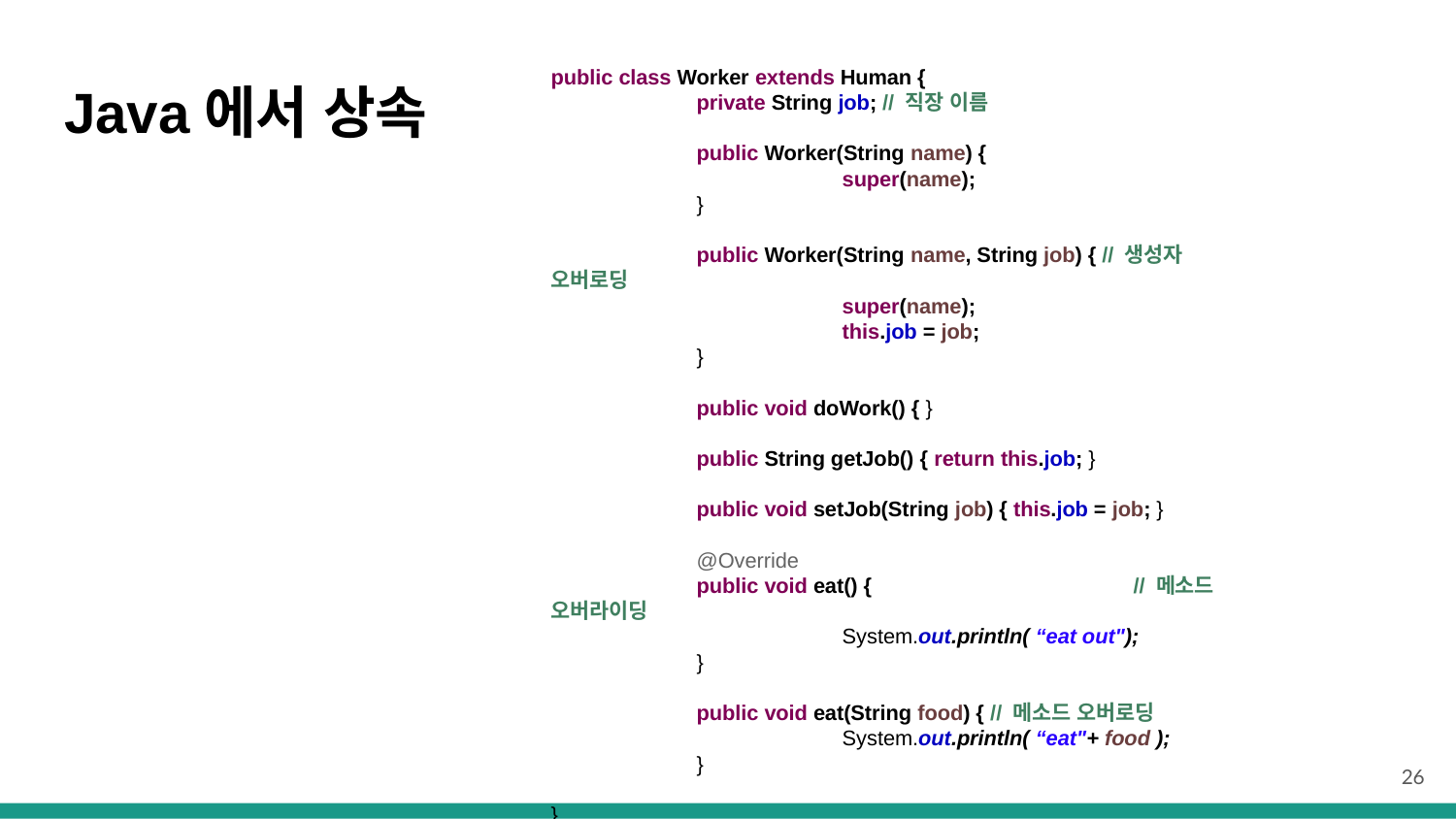

public class Worker extends Human {
	private String job; // 직장 이름

	public Worker(String name) {
		super(name);
 	}

	public Worker(String name, String job) { // 생성자 오버로딩
		super(name);
		this.job = job;
	}

	public void doWork() { }

	public String getJob() { return this.job; }

	public void setJob(String job) { this.job = job; }

	@Override
	public void eat() { 		// 메소드 오버라이딩
		System.out.println( “eat out");
	}

	public void eat(String food) { // 메소드 오버로딩
		System.out.println( “eat"+ food );
	}

}
# Java에서 상속
26